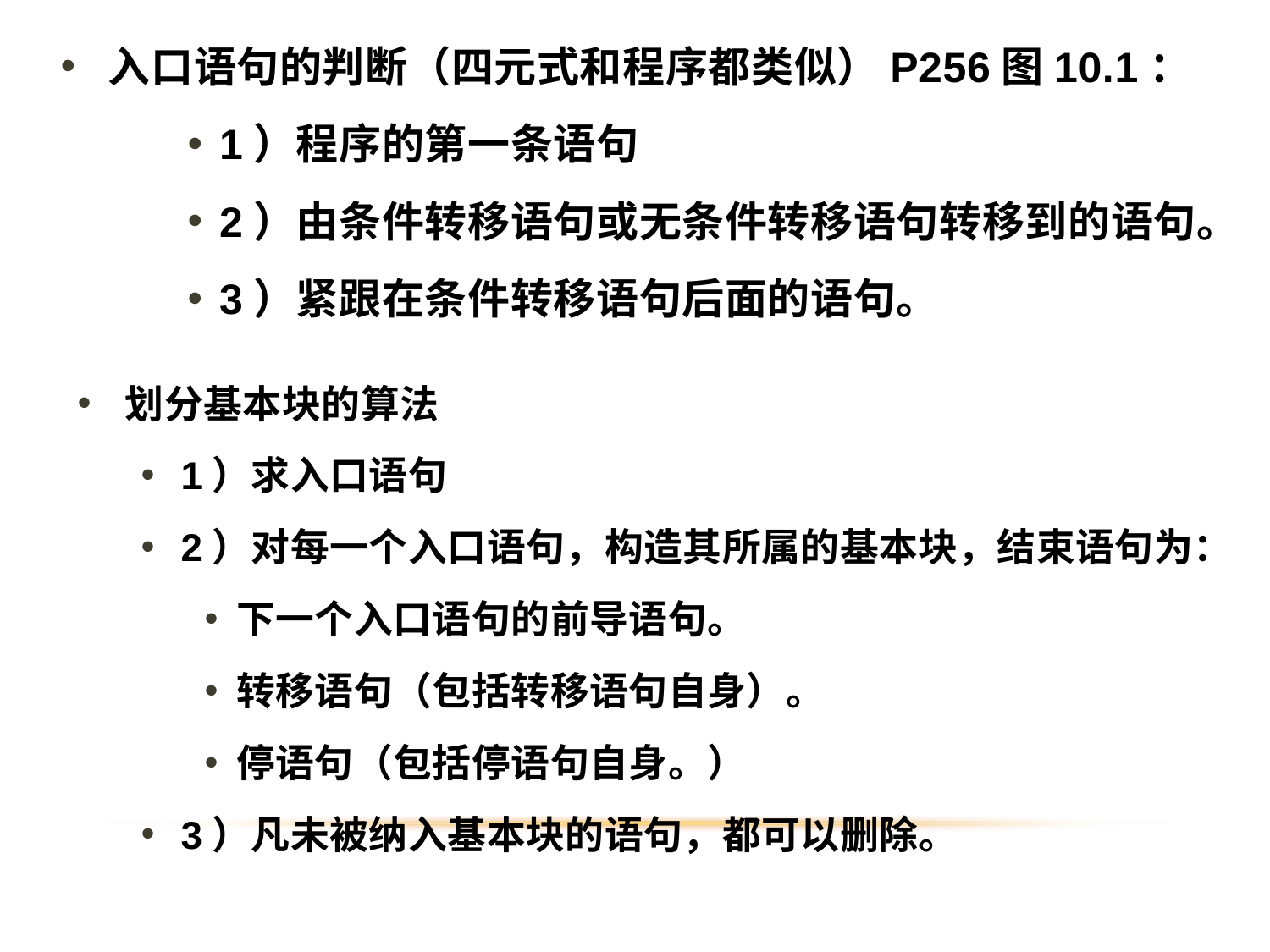

入口语句的判断（四元式和程序都类似）P256图10.1：
1）程序的第一条语句
2）由条件转移语句或无条件转移语句转移到的语句。
3）紧跟在条件转移语句后面的语句。
划分基本块的算法
1）求入口语句
2）对每一个入口语句，构造其所属的基本块，结束语句为：
下一个入口语句的前导语句。
转移语句（包括转移语句自身）。
停语句（包括停语句自身。）
3）凡未被纳入基本块的语句，都可以删除。